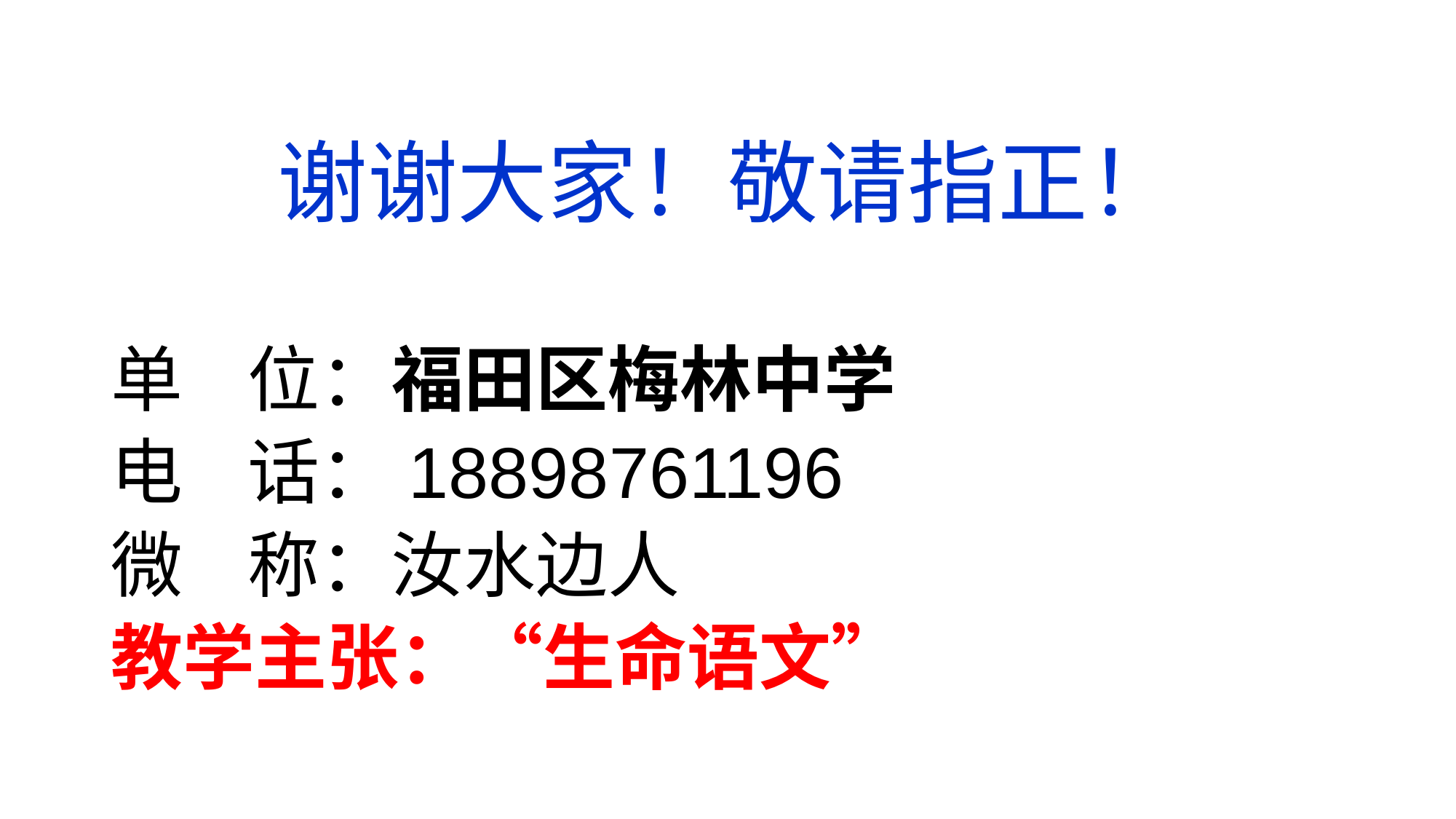

#
谢谢大家！敬请指正！

单    位：福田区梅林中学
电    话：18898761196
微    称：汝水边人
教学主张：“生命语文”